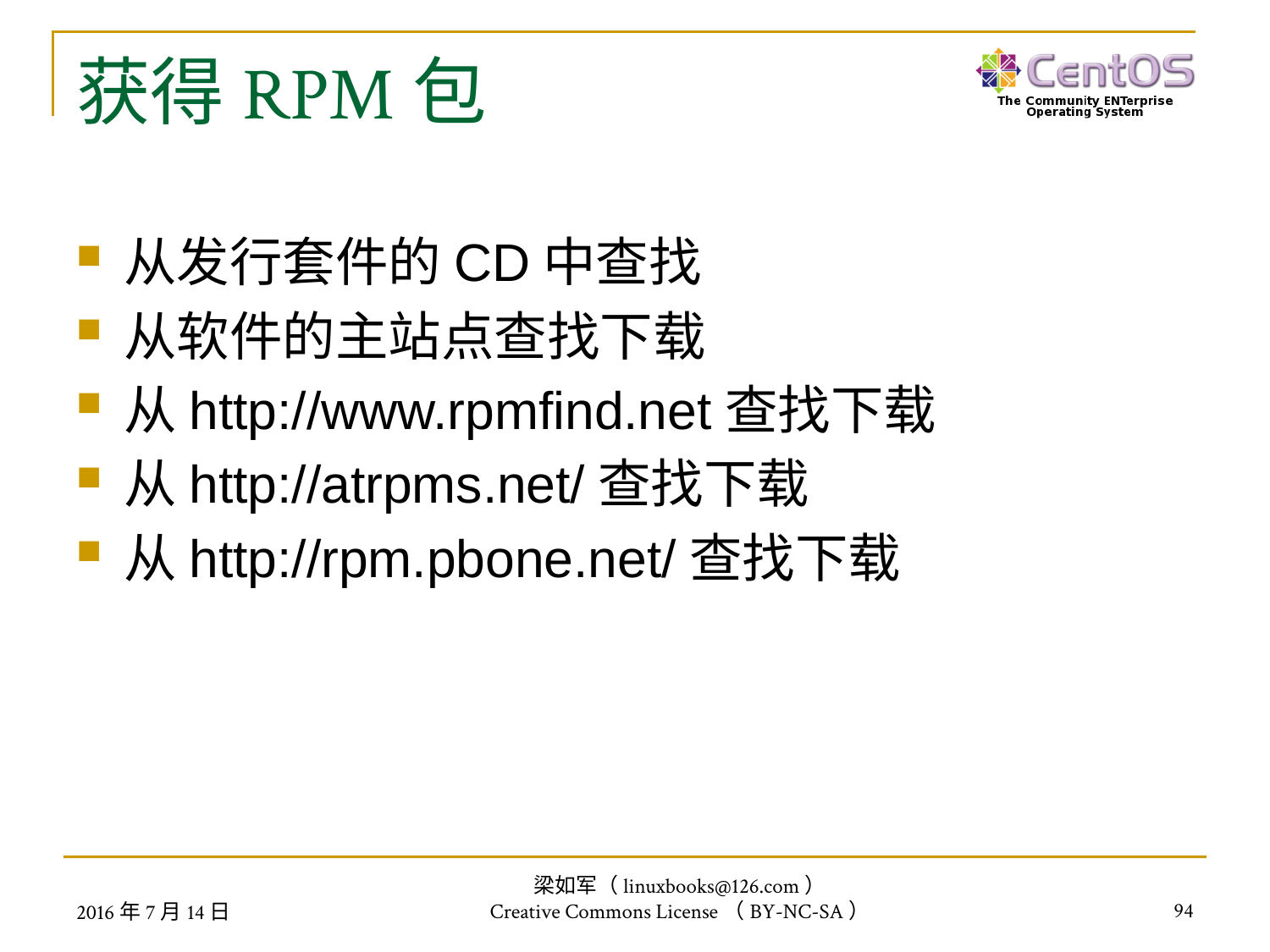

# 获得RPM包
从发行套件的CD中查找
从软件的主站点查找下载
从http://www.rpmfind.net查找下载
从http://atrpms.net/查找下载
从http://rpm.pbone.net/查找下载
梁如军（linuxbooks@126.com）
Creative Commons License（BY-NC-SA）
2016年7月14日
94